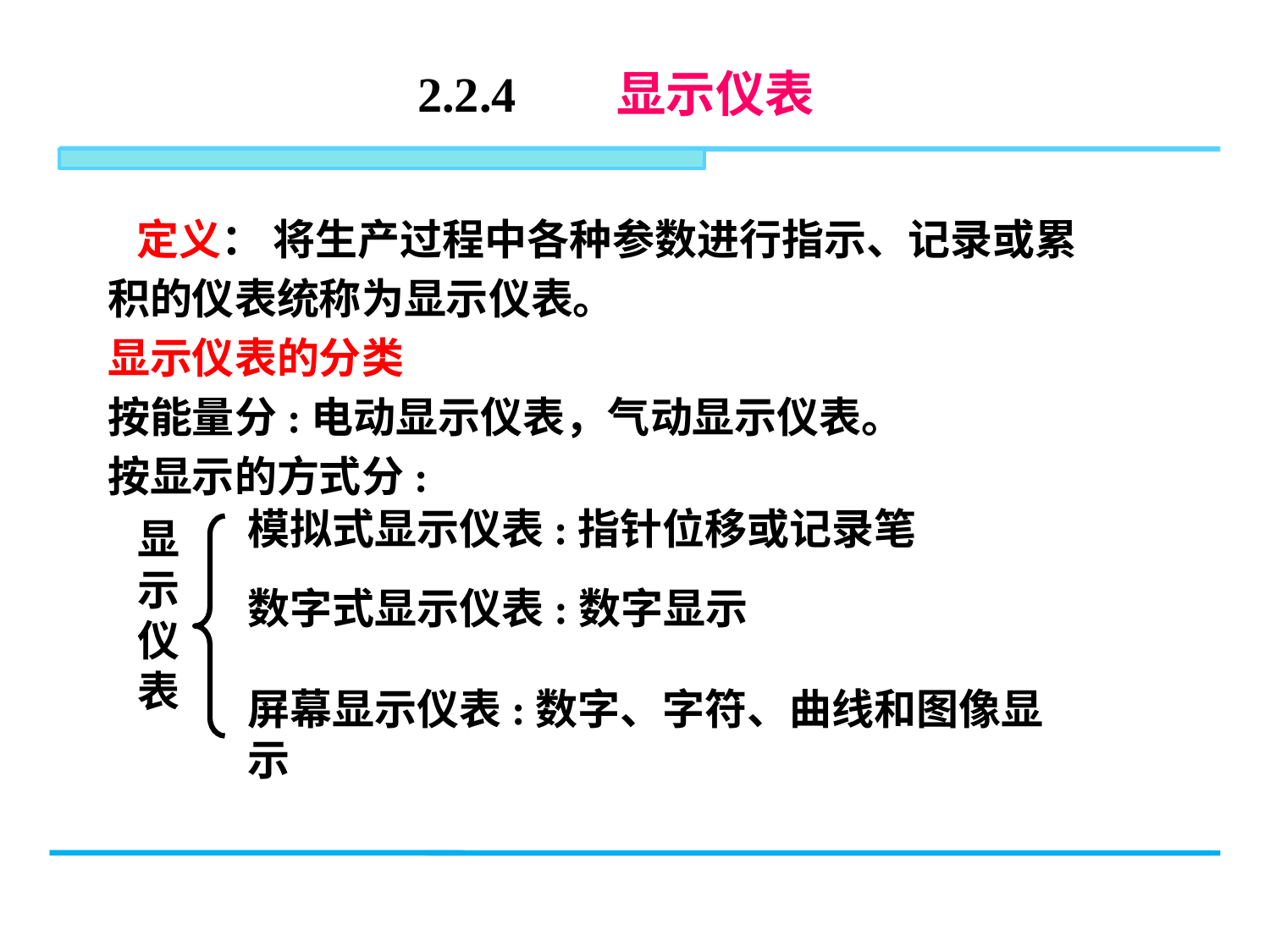

2.2.4   显示仪表
  定义： 将生产过程中各种参数进行指示、记录或累
积的仪表统称为显示仪表。
显示仪表的分类
按能量分:电动显示仪表，气动显示仪表。
按显示的方式分:

模拟式显示仪表:指针位移或记录笔
显示仪表

数字式显示仪表:数字显示
屏幕显示仪表:数字、字符、曲线和图像显示